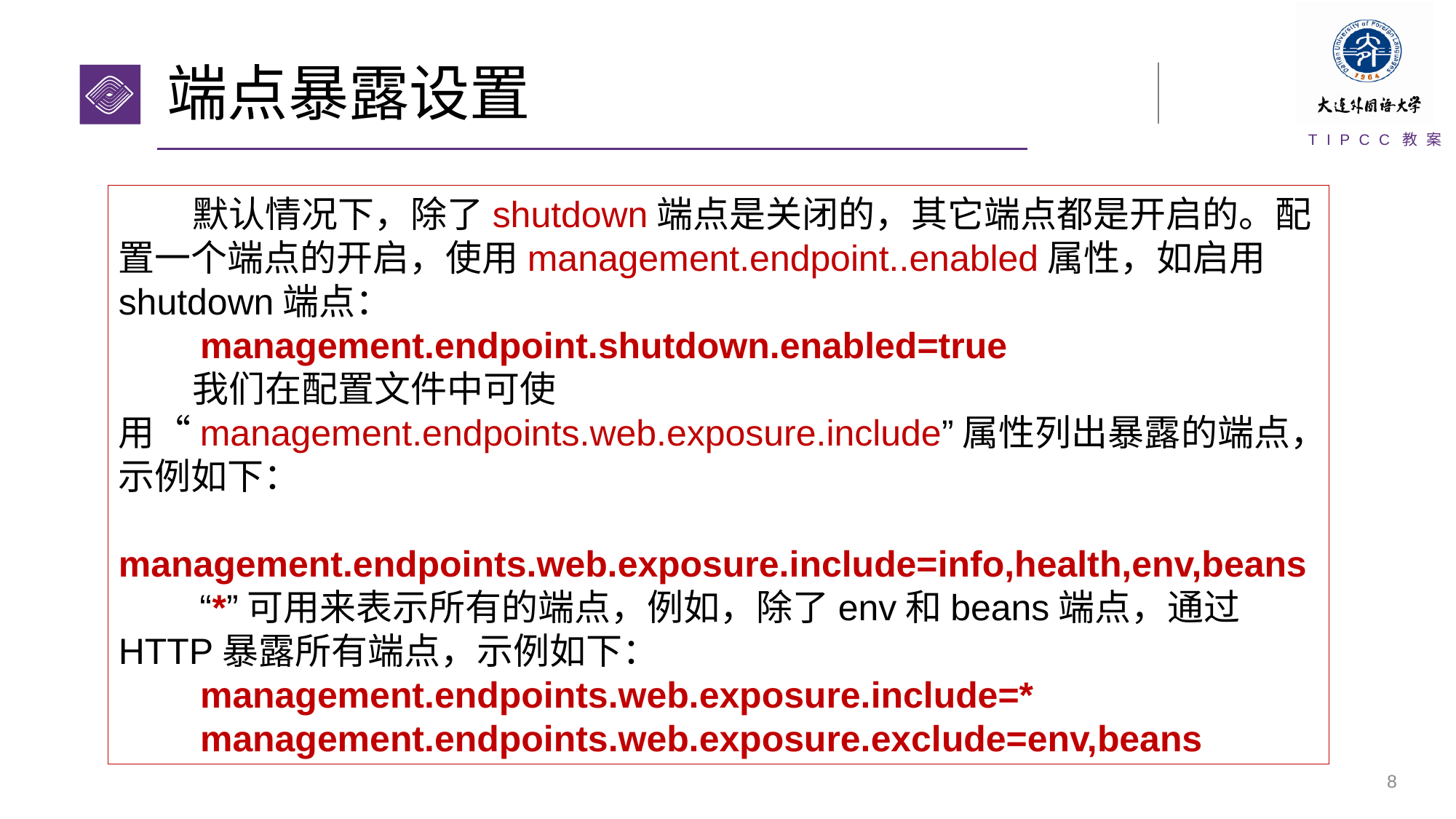

# 端点暴露设置
        默认情况下，除了shutdown端点是关闭的，其它端点都是开启的。配置一个端点的开启，使用management.endpoint..enabled属性，如启用shutdown端点：
        management.endpoint.shutdown.enabled=true
        我们在配置文件中可使用“management.endpoints.web.exposure.include”属性列出暴露的端点，示例如下：
      management.endpoints.web.exposure.include=info,health,env,beans
        “*”可用来表示所有的端点，例如，除了env和beans端点，通过HTTP暴露所有端点，示例如下：
        management.endpoints.web.exposure.include=*
        management.endpoints.web.exposure.exclude=env,beans
8